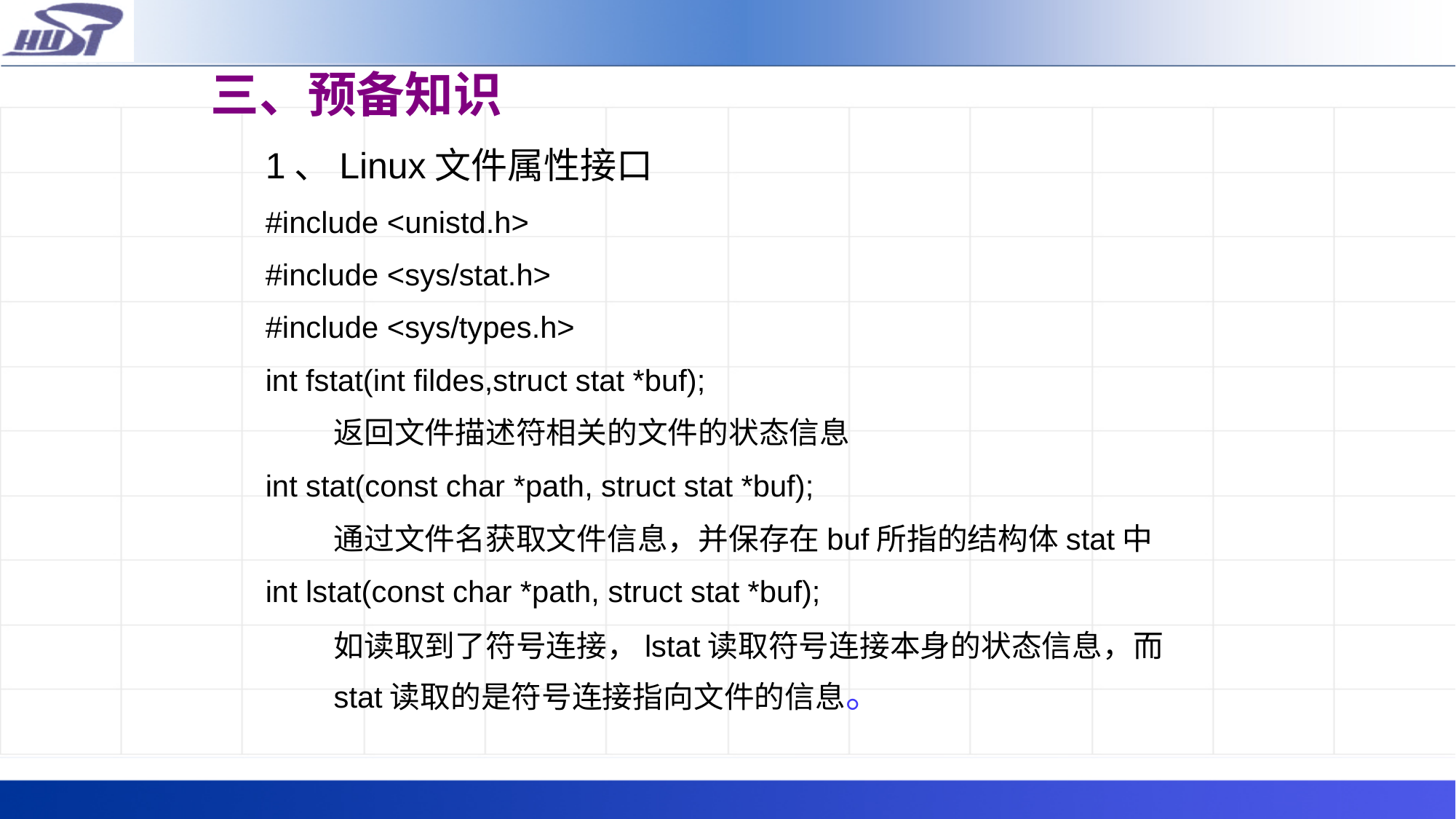

三、预备知识
1、Linux文件属性接口
#include <unistd.h>
#include <sys/stat.h>
#include <sys/types.h>
int fstat(int fildes,struct stat *buf);
	返回文件描述符相关的文件的状态信息
int stat(const char *path, struct stat *buf);
	通过文件名获取文件信息，并保存在buf所指的结构体stat中
int lstat(const char *path, struct stat *buf);
	如读取到了符号连接，lstat读取符号连接本身的状态信息，而stat读取的是符号连接指向文件的信息。